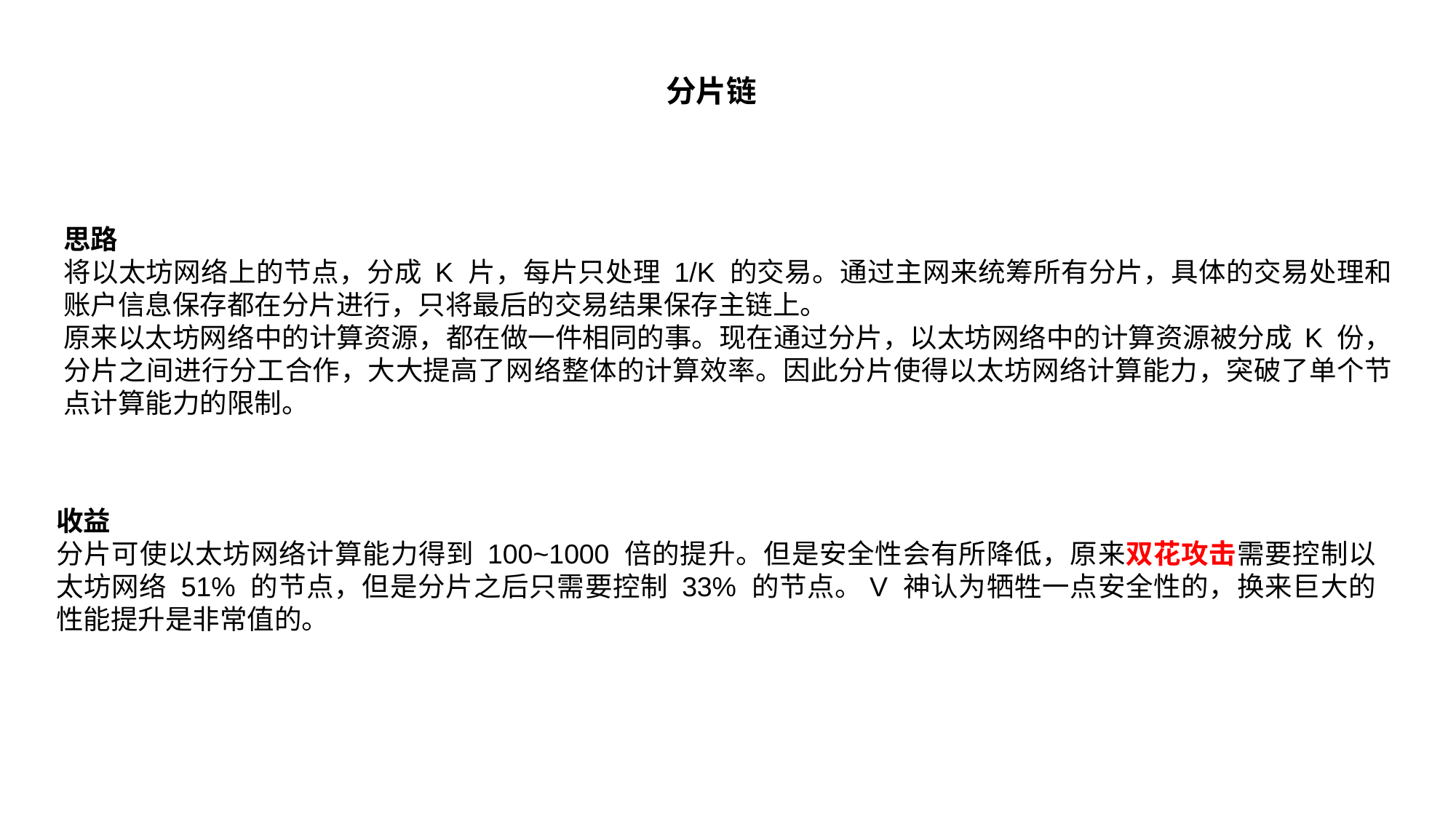

分片链
思路
将以太坊网络上的节点，分成 K 片，每片只处理 1/K 的交易。通过主网来统筹所有分片，具体的交易处理和账户信息保存都在分片进行，只将最后的交易结果保存主链上。
原来以太坊网络中的计算资源，都在做一件相同的事。现在通过分片，以太坊网络中的计算资源被分成 K 份，分片之间进行分工合作，大大提高了网络整体的计算效率。因此分片使得以太坊网络计算能力，突破了单个节点计算能力的限制。
收益
分片可使以太坊网络计算能力得到 100~1000 倍的提升。但是安全性会有所降低，原来双花攻击需要控制以太坊网络 51% 的节点，但是分片之后只需要控制 33% 的节点。V 神认为牺牲一点安全性的，换来巨大的性能提升是非常值的。